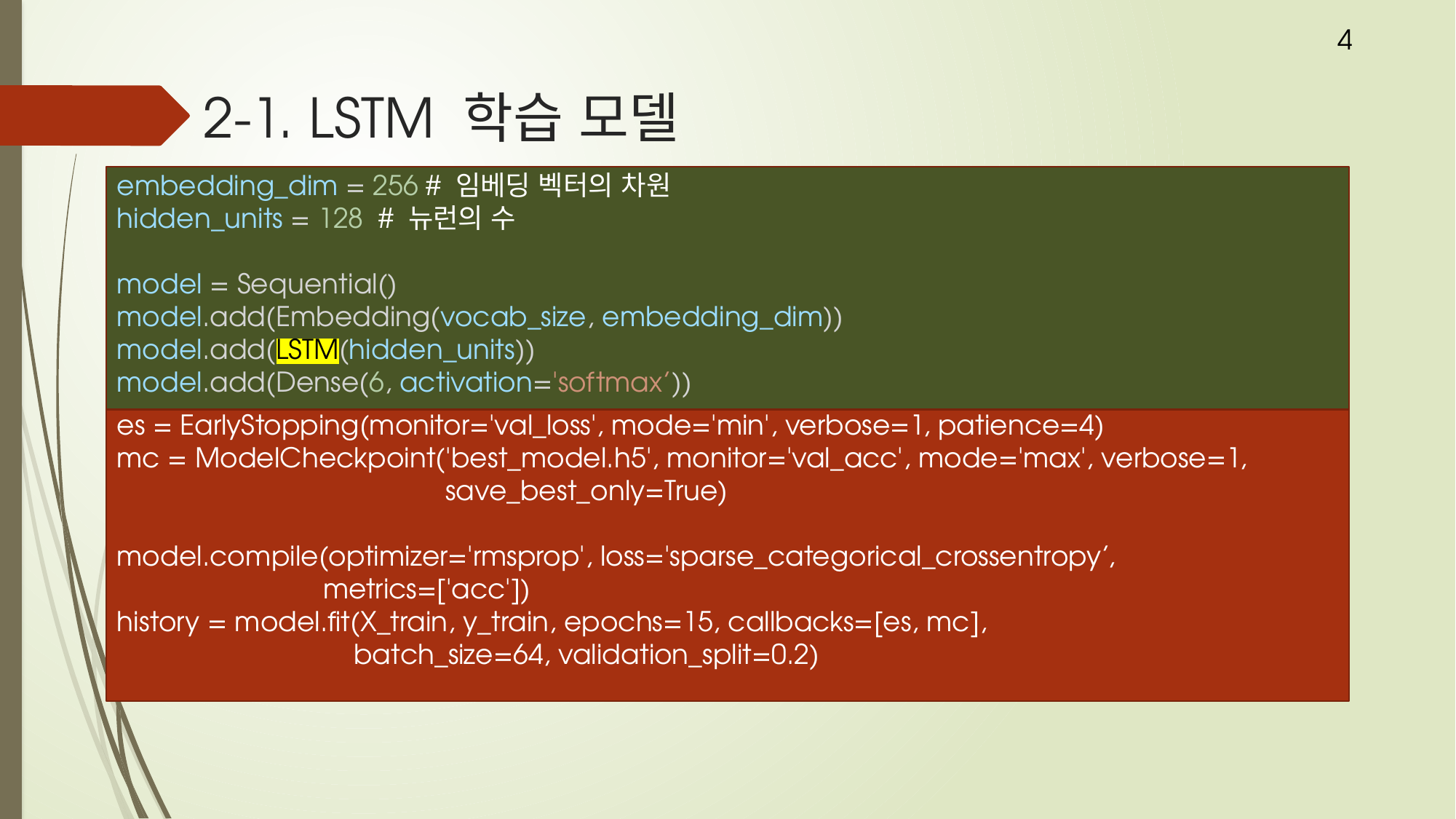

4
# 2-1. LSTM 학습 모델
embedding_dim = 256 # 임베딩 벡터의 차원
hidden_units = 128  # 뉴런의 수

model = Sequential()
model.add(Embedding(vocab_size, embedding_dim))
model.add(LSTM(hidden_units))
model.add(Dense(6, activation='softmax’))

출처 : https://wikidocs.net/44249

LSTM으로 네이버 영화 리뷰 감성 분류하기

es = EarlyStopping(monitor='val_loss', mode='min', verbose=1, patience=4)
mc = ModelCheckpoint('best_model.h5', monitor='val_acc', mode='max', verbose=1,
                                           save_best_only=True)
model.compile(optimizer='rmsprop', loss='sparse_categorical_crossentropy’,
                           metrics=['acc'])
history = model.fit(X_train, y_train, epochs=15, callbacks=[es, mc],
                               batch_size=64, validation_split=0.2)